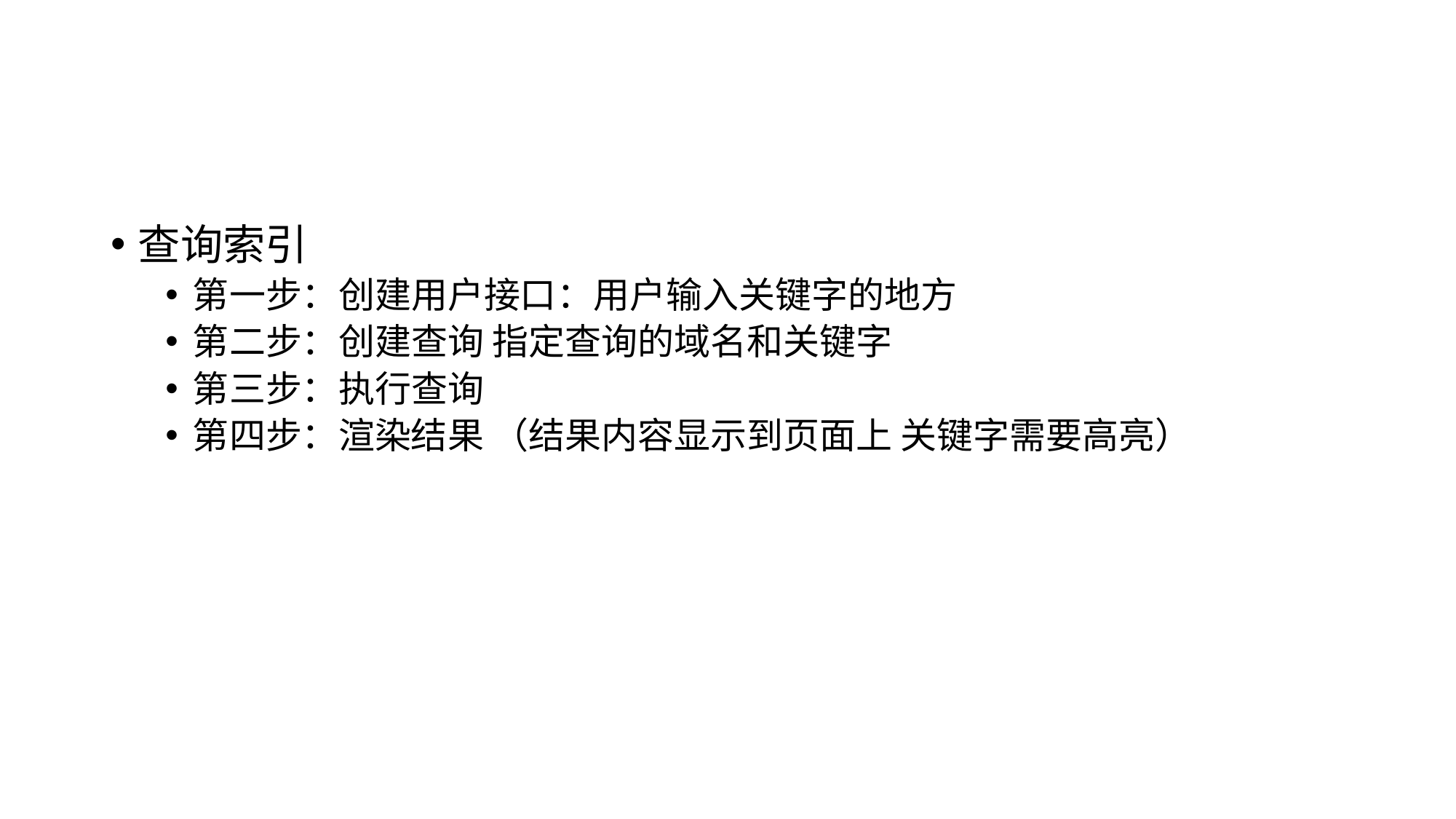

#
查询索引
第一步：创建用户接口：用户输入关键字的地方
第二步：创建查询 指定查询的域名和关键字
第三步：执行查询
第四步：渲染结果 （结果内容显示到页面上 关键字需要高亮）